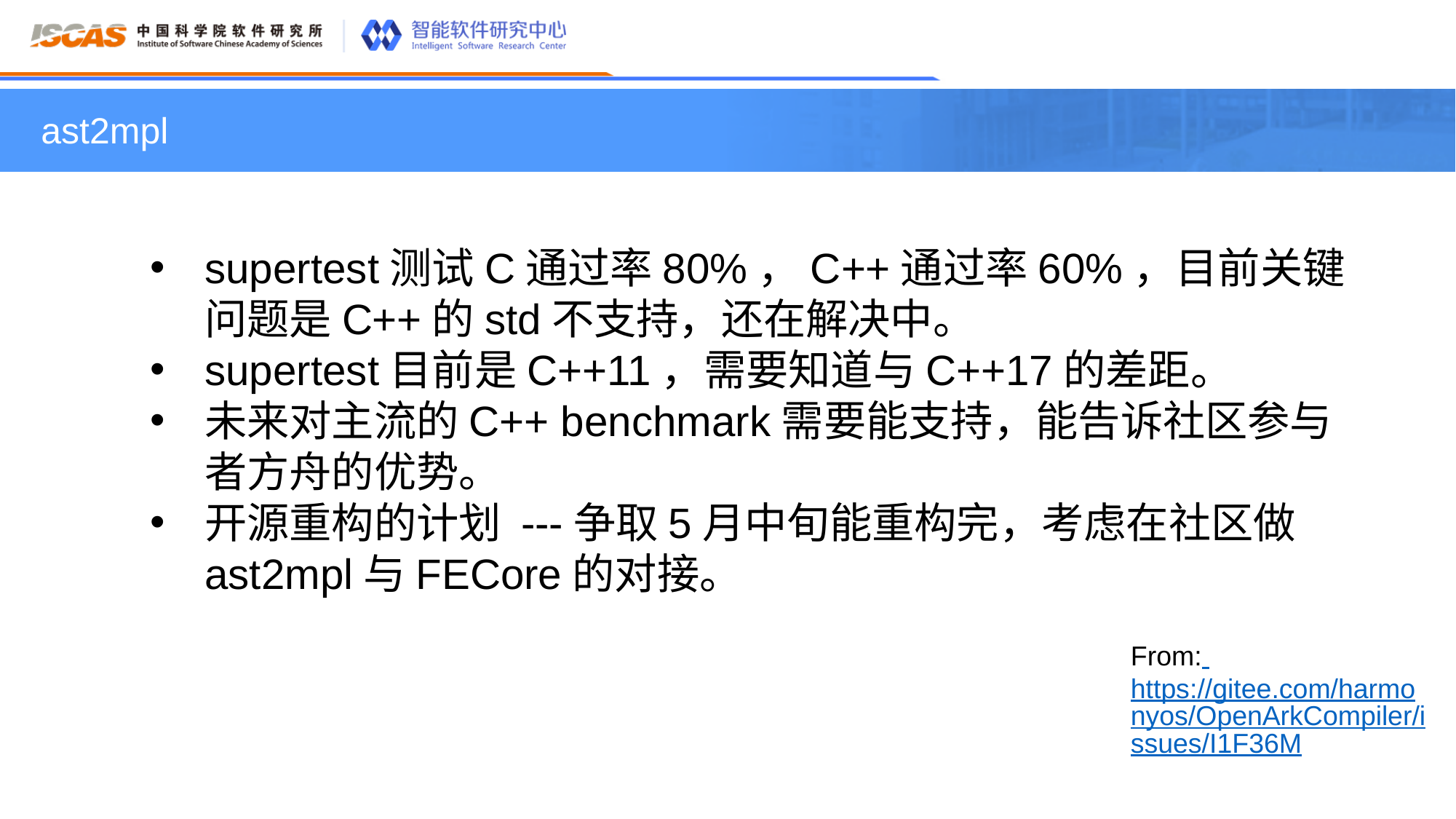

ast2mpl
supertest测试C通过率80%，C++通过率60%，目前关键问题是C++的std不支持，还在解决中。
supertest目前是C++11，需要知道与C++17的差距。
未来对主流的C++ benchmark需要能支持，能告诉社区参与者方舟的优势。
开源重构的计划 ---争取5月中旬能重构完，考虑在社区做ast2mpl与FECore的对接。
From: https://gitee.com/harmonyos/OpenArkCompiler/issues/I1F36M